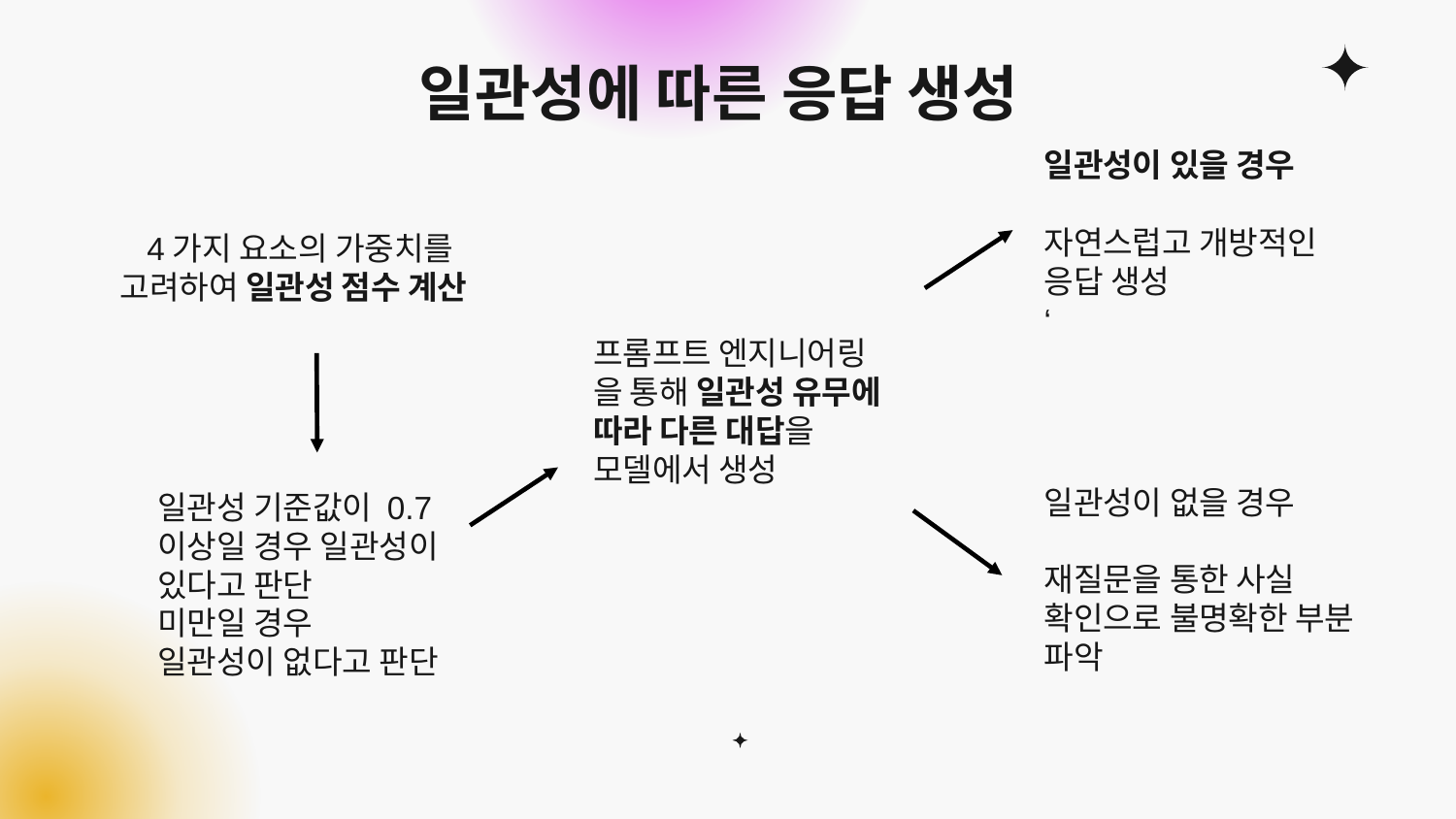

# 일관성에 따른 응답 생성
일관성이 있을 경우

자연스럽고 개방적인
응답 생성
‘
   4가지 요소의 가중치를
고려하여 일관성 점수 계산
프롬프트 엔지니어링
을 통해 일관성 유무에 따라 다른 대답을 모델에서 생성

일관성이 없을 경우
재질문을 통한 사실 확인으로 불명확한 부분 파악
일관성 기준값이 0.7이상일 경우 일관성이 있다고 판단
미만일 경우
일관성이 없다고 판단